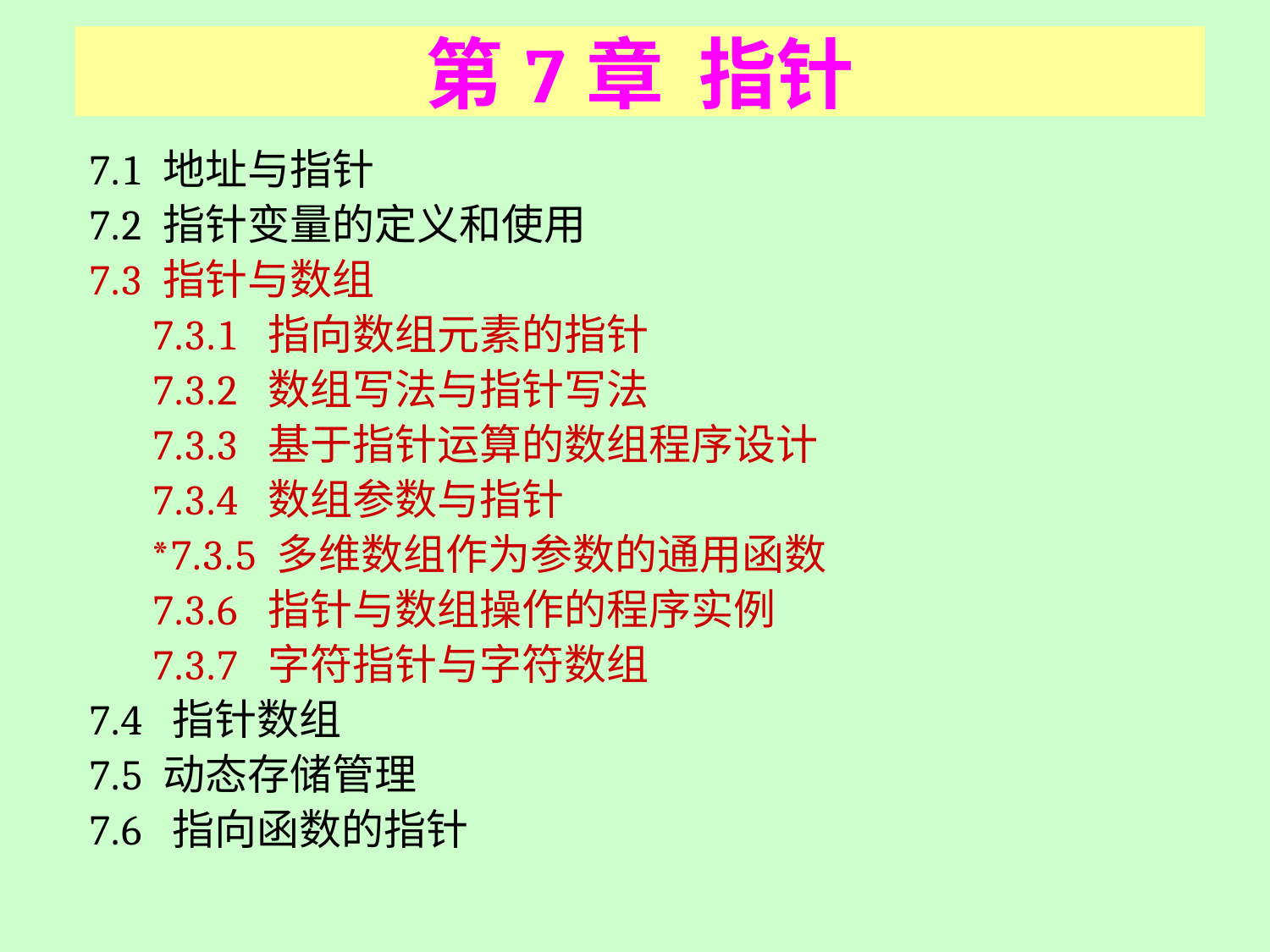

# 第7章  指针
7.1 地址与指针
7.2 指针变量的定义和使用
7.3 指针与数组
7.3.1  指向数组元素的指针
7.3.2  数组写法与指针写法
7.3.3  基于指针运算的数组程序设计
7.3.4  数组参数与指针
*7.3.5 多维数组作为参数的通用函数
7.3.6  指针与数组操作的程序实例
7.3.7  字符指针与字符数组
7.4  指针数组
7.5 动态存储管理
7.6  指向函数的指针
38